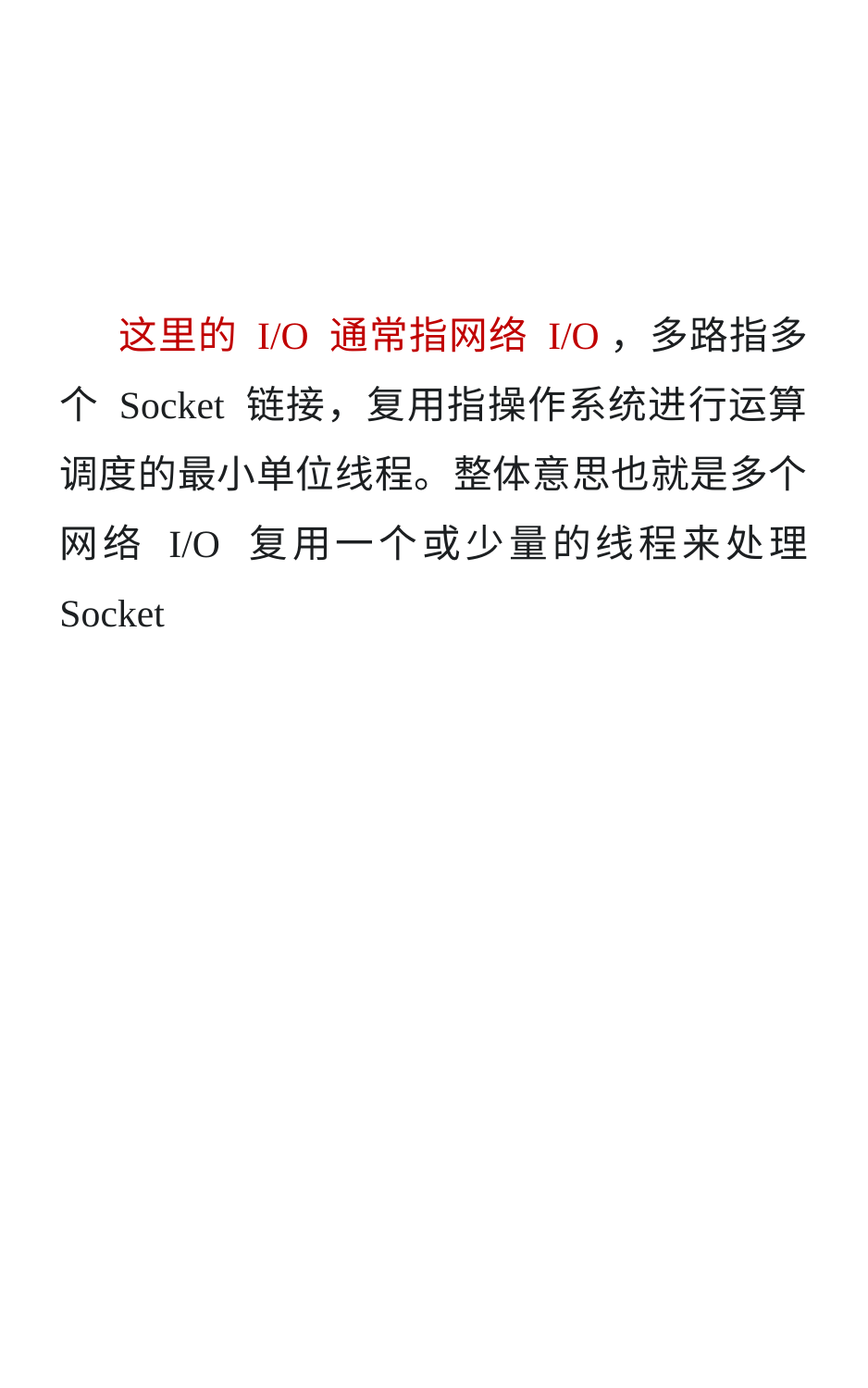

这里的 I/O 通常指网络 I/O，多路指多个 Socket 链接，复用指操作系统进行运算调度的最小单位线程。整体意思也就是多个网络 I/O 复用一个或少量的线程来处理 Socket